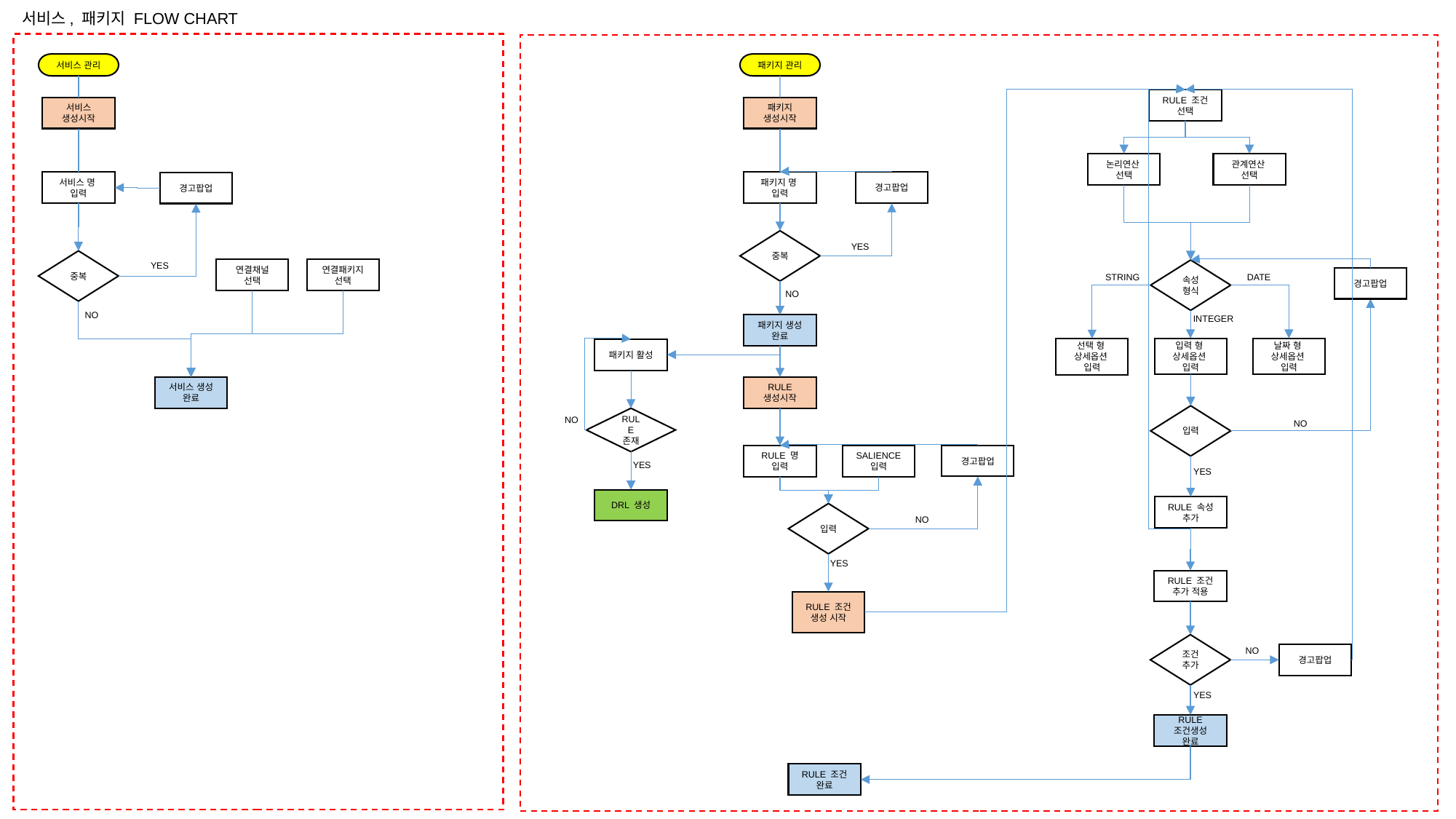

서비스, 패키지 FLOW CHART

서비스 관리
패키지 관리
RULE 조건
선택
서비스 생성시작
패키지 생성시작
논리연산
선택
관계연산
선택
서비스 명
입력
경고팝업
패키지 명
입력
경고팝업
중복
YES
중복
YES
연결채널
선택
연결패키지
선택
속성
형식
DATE
STRING
경고팝업
NO
NO
INTEGER
패키지 생성
완료
날짜 형
상세옵션
입력
입력 형
상세옵션
입력
선택 형
상세옵션
입력
패키지 활성
서비스 생성
완료
RULE 생성시작
입력
RULE 존재
NO
NO
경고팝업
RULE 명
입력
SALIENCE
입력
YES
YES
DRL 생성
RULE 속성
추가
입력
NO
YES
RULE 조건
추가 적용
RULE 조건
생성 시작
조건 추가
NO
경고팝업
YES
RULE 조건생성 완료
RULE 조건
완료